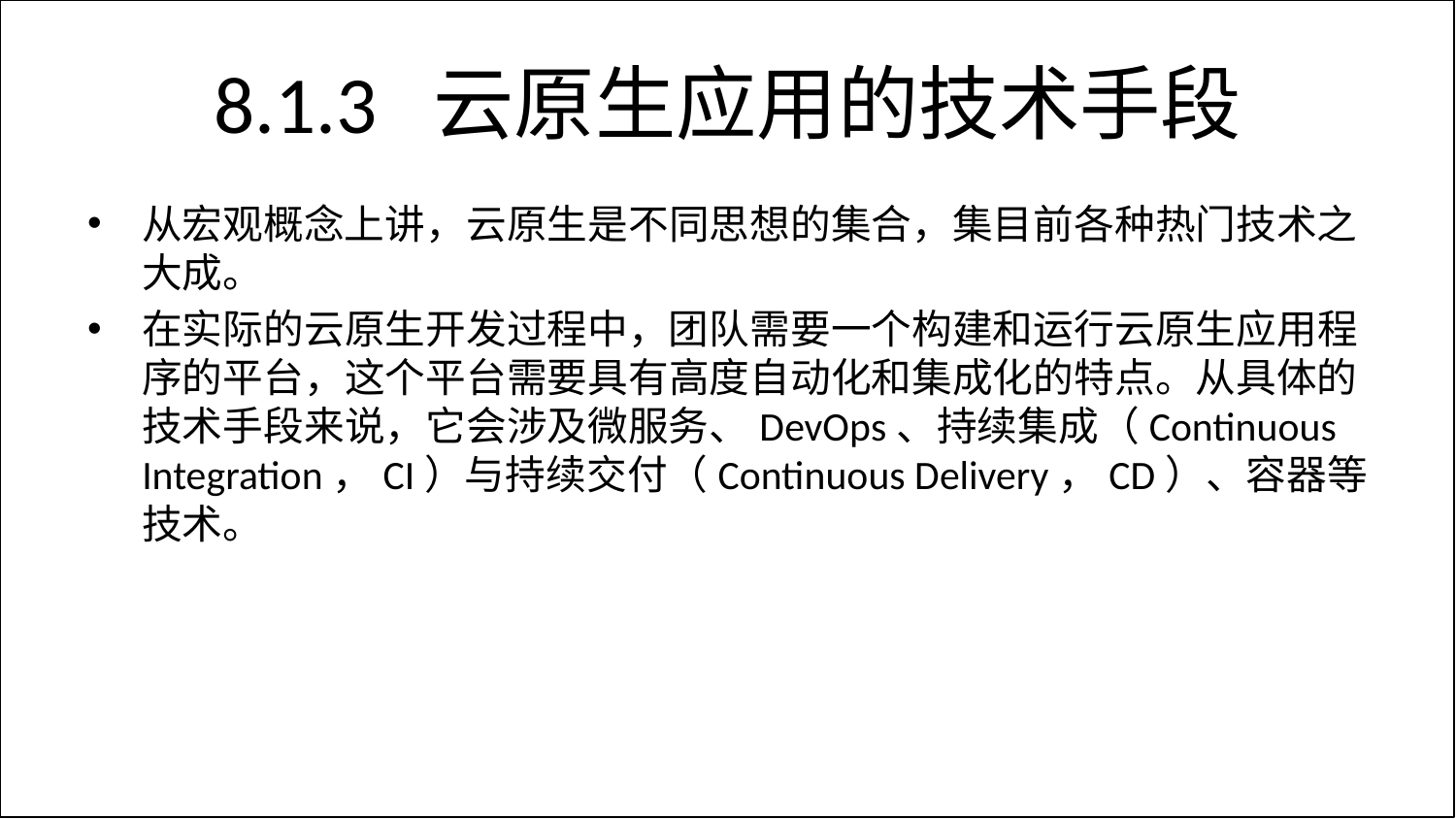

# 8.1.3  云原生应用的技术手段
从宏观概念上讲，云原生是不同思想的集合，集目前各种热门技术之大成。
在实际的云原生开发过程中，团队需要一个构建和运行云原生应用程序的平台，这个平台需要具有高度自动化和集成化的特点。从具体的技术手段来说，它会涉及微服务、DevOps、持续集成（Continuous Integration，CI）与持续交付（Continuous Delivery，CD）、容器等技术。